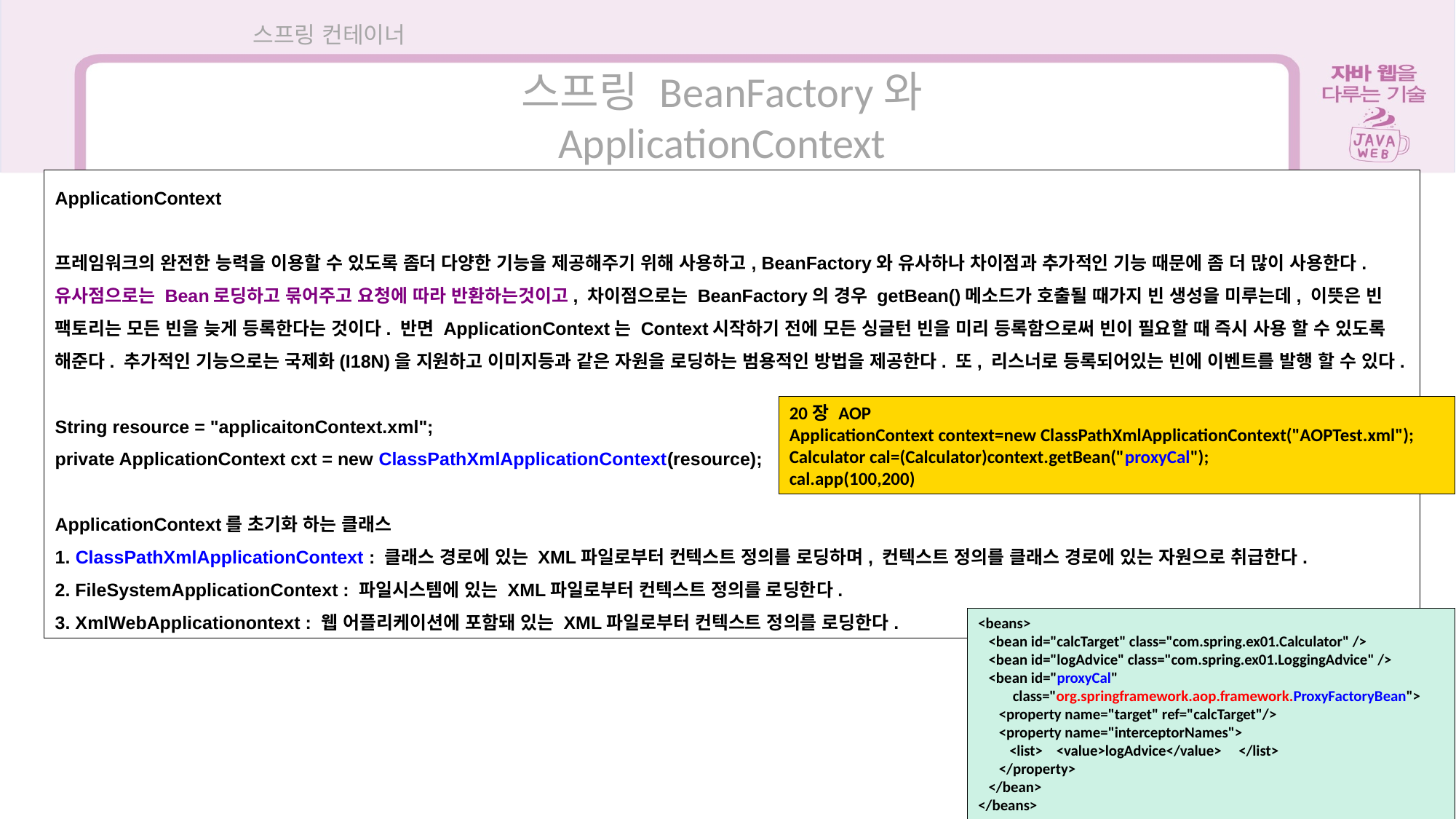

스프링 컨테이너
스프링 BeanFactory와 ApplicationContext
ApplicationContext

프레임워크의 완전한 능력을 이용할 수 있도록 좀더 다양한 기능을 제공해주기 위해 사용하고, BeanFactory와 유사하나 차이점과 추가적인 기능 때문에 좀 더 많이 사용한다. 유사점으로는 Bean로딩하고 묶어주고 요청에 따라 반환하는것이고, 차이점으로는 BeanFactory의 경우 getBean()메소드가 호출될 때가지 빈 생성을 미루는데, 이뜻은 빈 팩토리는 모든 빈을 늦게 등록한다는 것이다. 반면 ApplicationContext는 Context시작하기 전에 모든 싱글턴 빈을 미리 등록함으로써 빈이 필요할 때 즉시 사용 할 수 있도록 해준다. 추가적인 기능으로는 국제화(I18N)을 지원하고 이미지등과 같은 자원을 로딩하는 범용적인 방법을 제공한다. 또, 리스너로 등록되어있는 빈에 이벤트를 발행 할 수 있다.

String resource = "applicaitonContext.xml";
private ApplicationContext cxt = new ClassPathXmlApplicationContext(resource);

ApplicationContext를 초기화 하는 클래스
1. ClassPathXmlApplicationContext : 클래스 경로에 있는 XML파일로부터 컨텍스트 정의를 로딩하며, 컨텍스트 정의를 클래스 경로에 있는 자원으로 취급한다.
2. FileSystemApplicationContext : 파일시스템에 있는 XML파일로부터 컨텍스트 정의를 로딩한다.
3. XmlWebApplicationontext : 웹 어플리케이션에 포함돼 있는 XML파일로부터 컨텍스트 정의를 로딩한다.
20장 AOP
ApplicationContext context=new ClassPathXmlApplicationContext("AOPTest.xml");
Calculator cal=(Calculator)context.getBean("proxyCal");
cal.app(100,200)
<beans>
   <bean id="calcTarget" class="com.spring.ex01.Calculator" />
   <bean id="logAdvice" class="com.spring.ex01.LoggingAdvice" />
   <bean id="proxyCal"
          class="org.springframework.aop.framework.ProxyFactoryBean">
      <property name="target" ref="calcTarget"/>
      <property name="interceptorNames">
         <list>    <value>logAdvice</value>     </list>
      </property>
   </bean>
</beans>